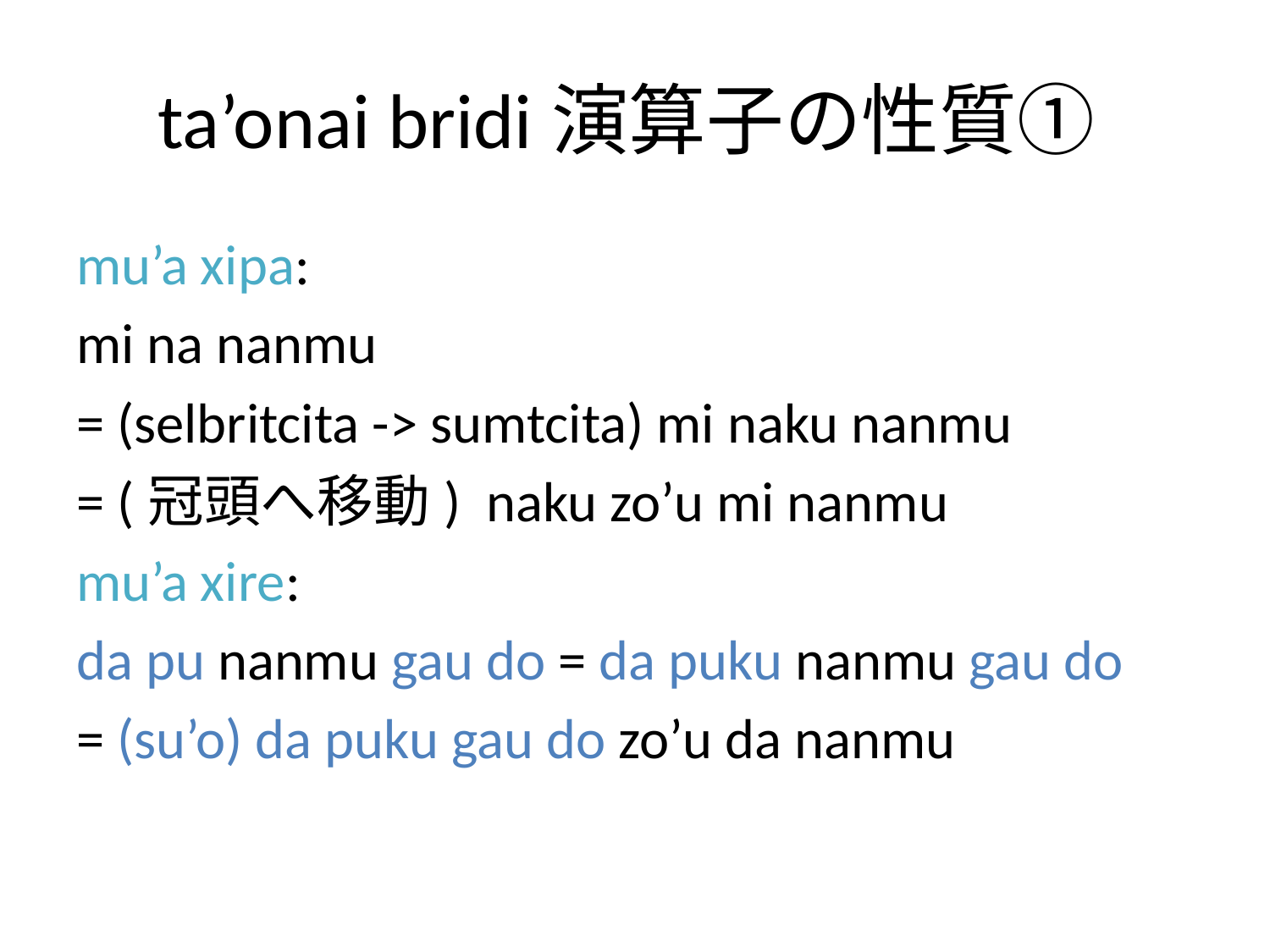

# ta’onai bridi演算子の性質①
mu’a xipa:
mi na nanmu
= (selbritcita -> sumtcita) mi naku nanmu
= (冠頭へ移動)  naku zo’u mi nanmu
mu’a xire:
da pu nanmu gau do = da puku nanmu gau do
= (su’o) da puku gau do zo’u da nanmu